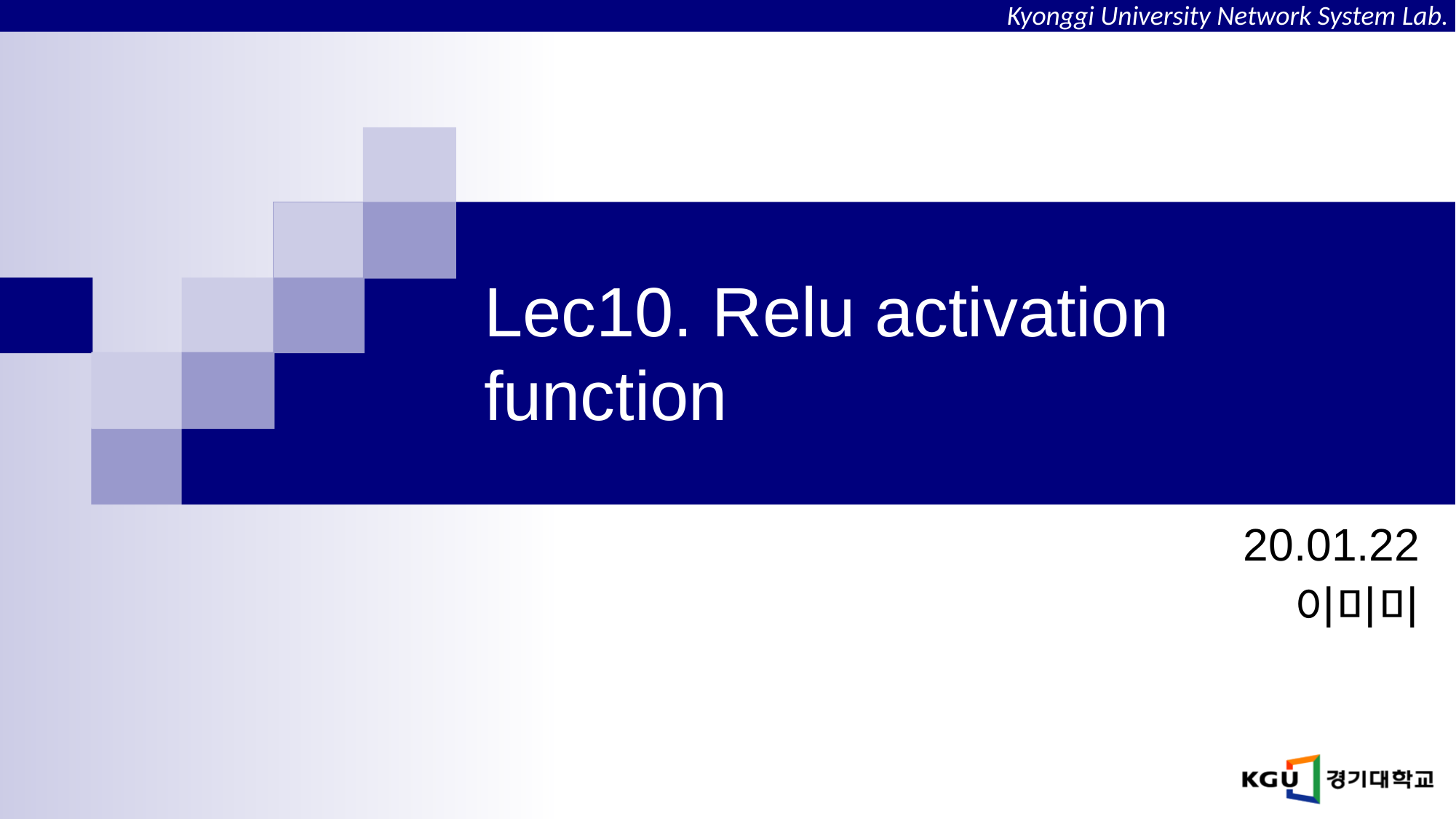

# Lec10. Relu activation function
20.01.22
이미미